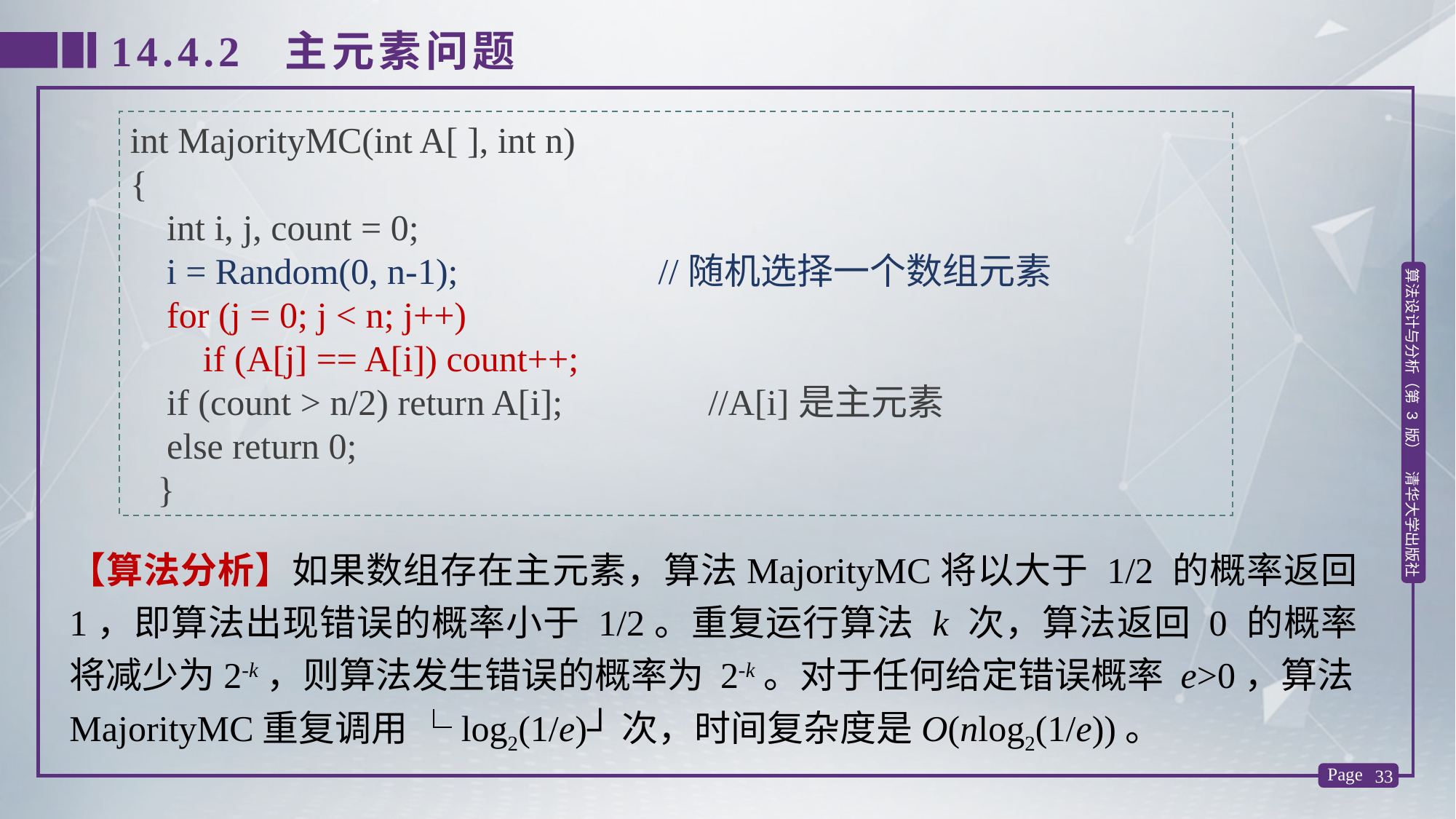

14.4.2  主元素问题
int MajorityMC(int A[ ], int n)
{
    int i, j, count = 0;
    i = Random(0, n-1);                      //随机选择一个数组元素
    for (j = 0; j < n; j++)
        if (A[j] == A[i]) count++;
    if (count > n/2) return A[i];                //A[i]是主元素
    else return 0;
   }
【算法分析】如果数组存在主元素，算法MajorityMC将以大于 1/2 的概率返回 1，即算法出现错误的概率小于 1/2。重复运行算法 k 次，算法返回 0 的概率将减少为2-k，则算法发生错误的概率为 2-k。对于任何给定错误概率 e>0，算法MajorityMC重复调用 └log2(1/e)┘次，时间复杂度是O(nlog2(1/e))。